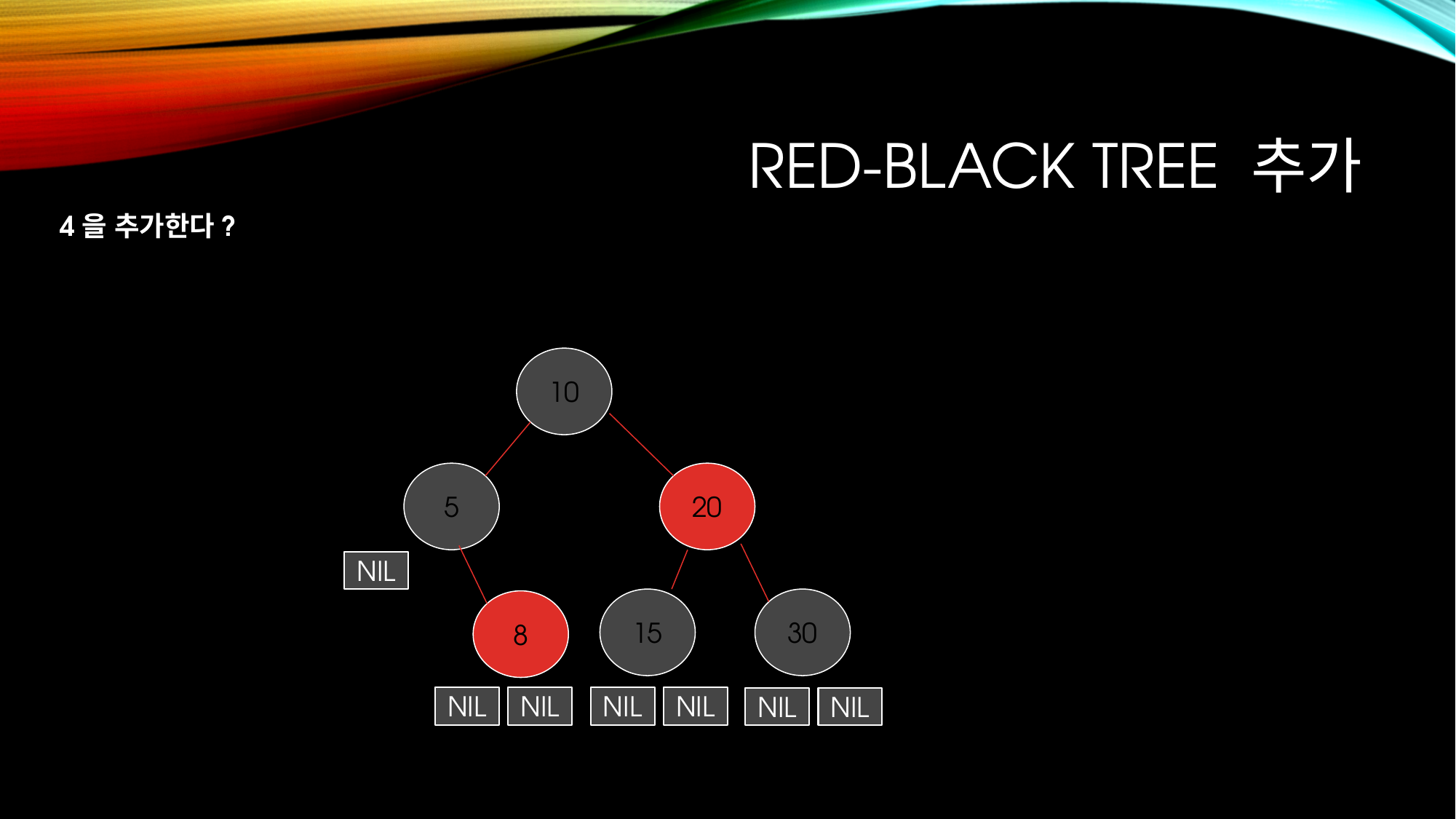

# Red-black tree 추가
4을 추가한다?
10
5
20
NIL
15
30
8
NIL
NIL
NIL
NIL
NIL
NIL